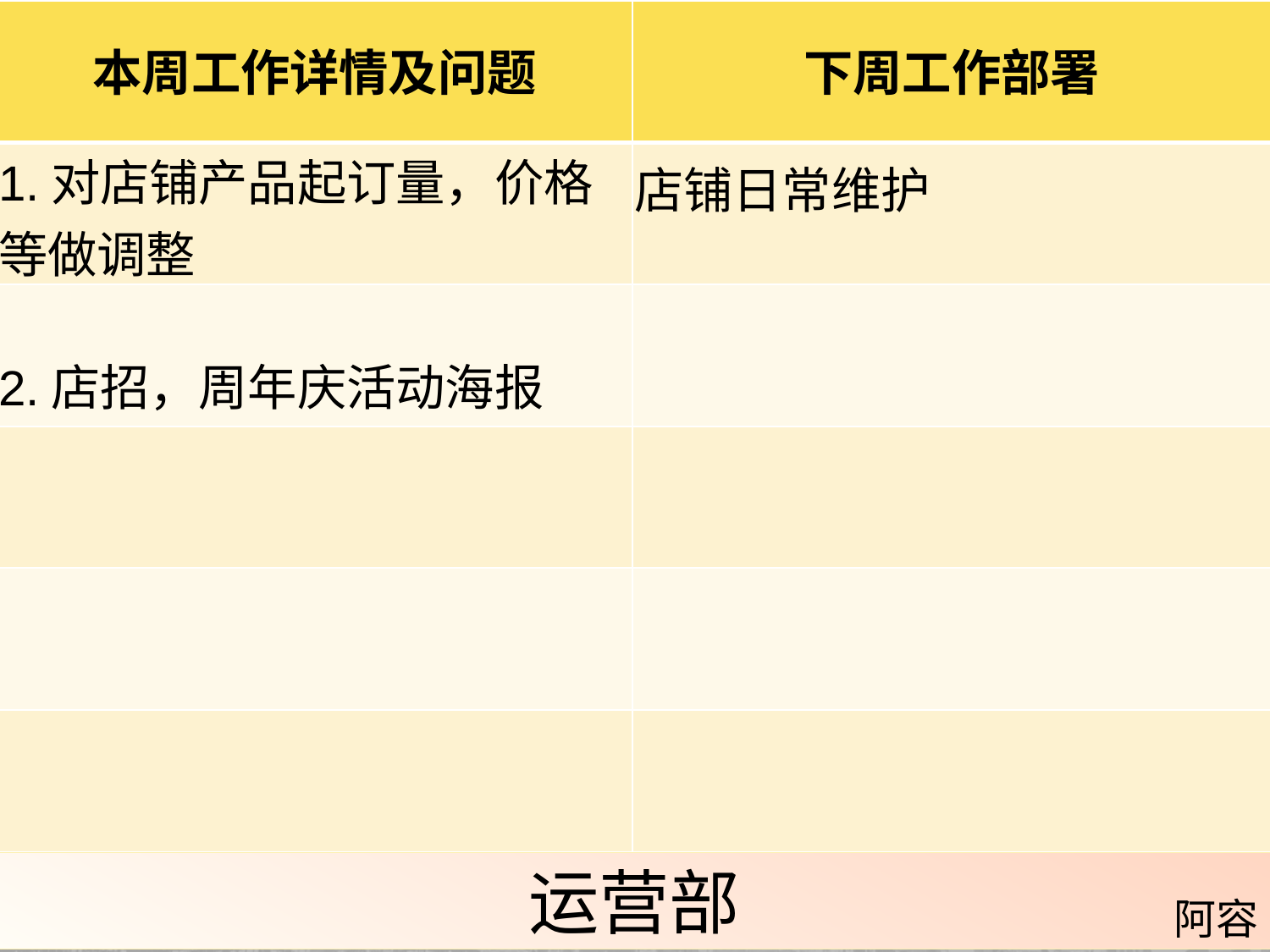

| 本周工作详情及问题 | 下周工作部署 |
| --- | --- |
| 1.对店铺产品起订量，价格等做调整 | 店铺日常维护 |
| 2.店招，周年庆活动海报 |  |
|  |  |
|  |  |
|  |  |
运营部
阿容